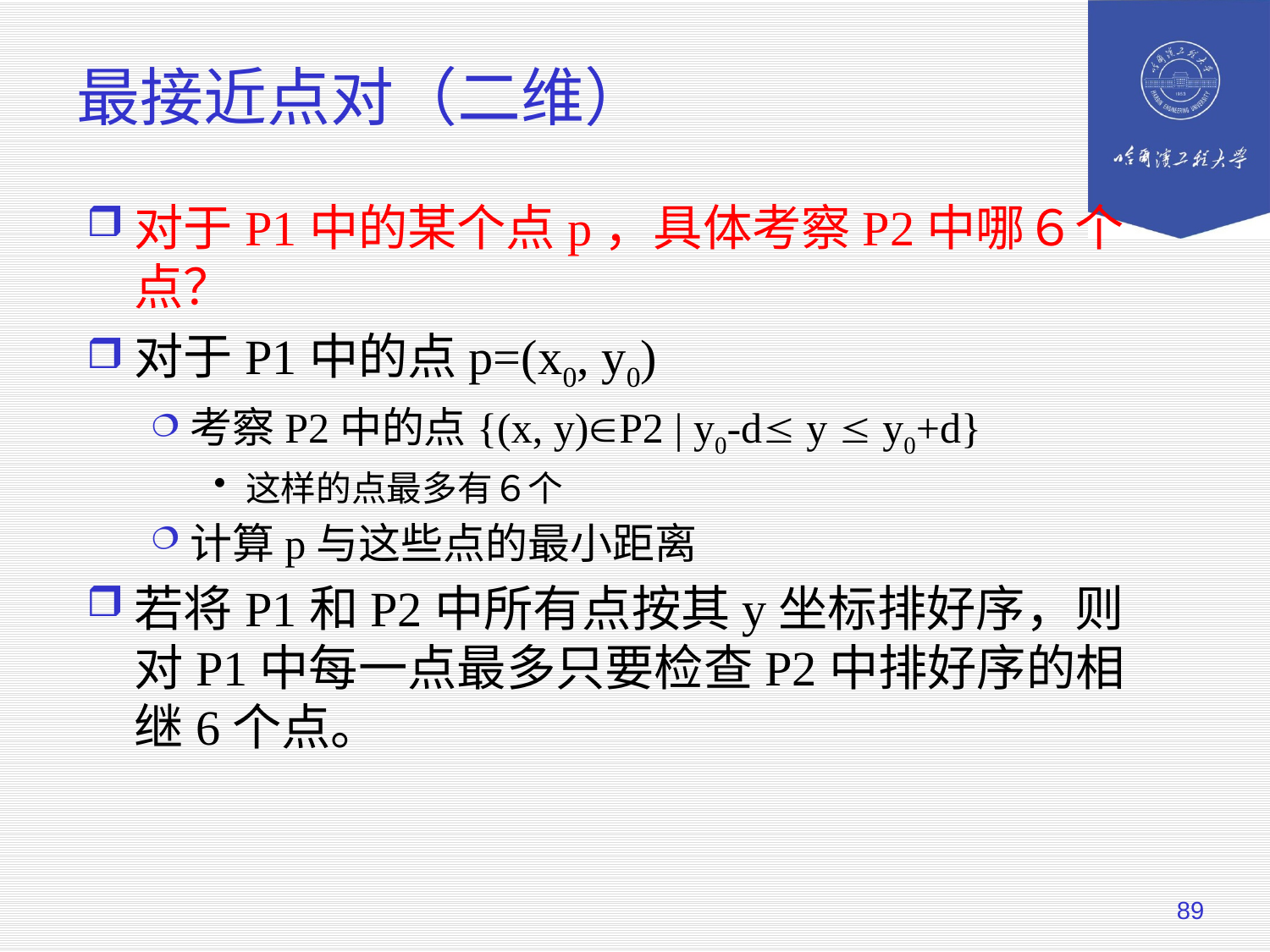

# 最接近点对（二维）
对于P1中的某个点p，具体考察P2中哪６个点？
对于P1中的点p=(x0, y0)
考察P2中的点{(x, y)∈P2 | y0-d≤ y ≤ y0+d}
这样的点最多有６个
计算p与这些点的最小距离
若将P1和P2中所有点按其y坐标排好序，则对P1中每一点最多只要检查P2中排好序的相继6个点。

89